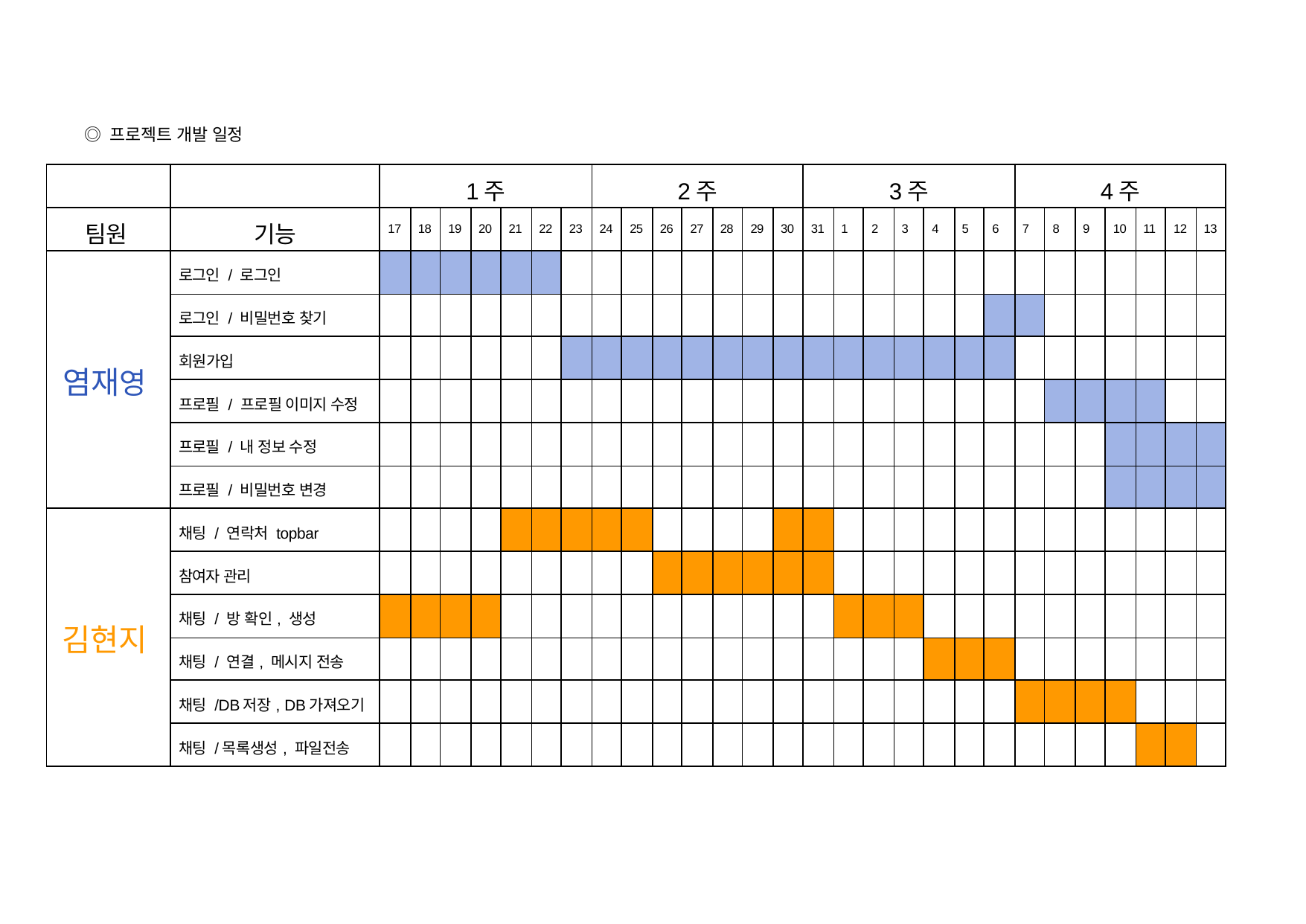

◎ 프로젝트 개발 일정
|  |  | 1주 |  |  |  |  |  |  | 2주 |  |  |  |  |  |  | 3주 |  |  |  |  |  |  | 4주 |  |  |  |  |  |  |
| --- | --- | --- | --- | --- | --- | --- | --- | --- | --- | --- | --- | --- | --- | --- | --- | --- | --- | --- | --- | --- | --- | --- | --- | --- | --- | --- | --- | --- | --- |
| 팀원 | 기능 | 17 | 18 | 19 | 20 | 21 | 22 | 23 | 24 | 25 | 26 | 27 | 28 | 29 | 30 | 31 | 1 | 2 | 3 | 4 | 5 | 6 | 7 | 8 | 9 | 10 | 11 | 12 | 13 |
| 염재영 | 로그인 / 로그인 |  |  |  |  |  |  |  |  |  |  |  |  |  |  |  |  |  |  |  |  |  |  |  |  |  |  |  |  |
|  | 로그인 / 비밀번호 찾기 |  |  |  |  |  |  |  |  |  |  |  |  |  |  |  |  |  |  |  |  |  |  |  |  |  |  |  |  |
|  | 회원가입 |  |  |  |  |  |  |  |  |  |  |  |  |  |  |  |  |  |  |  |  |  |  |  |  |  |  |  |  |
|  | 프로필 / 프로필 이미지 수정 |  |  |  |  |  |  |  |  |  |  |  |  |  |  |  |  |  |  |  |  |  |  |  |  |  |  |  |  |
|  | 프로필 / 내 정보 수정 |  |  |  |  |  |  |  |  |  |  |  |  |  |  |  |  |  |  |  |  |  |  |  |  |  |  |  |  |
|  | 프로필 / 비밀번호 변경 |  |  |  |  |  |  |  |  |  |  |  |  |  |  |  |  |  |  |  |  |  |  |  |  |  |  |  |  |
| 김현지 | 채팅 / 연락처 topbar |  |  |  |  |  |  |  |  |  |  |  |  |  |  |  |  |  |  |  |  |  |  |  |  |  |  |  |  |
|  | 참여자 관리 |  |  |  |  |  |  |  |  |  |  |  |  |  |  |  |  |  |  |  |  |  |  |  |  |  |  |  |  |
|  | 채팅 / 방 확인, 생성 |  |  |  |  |  |  |  |  |  |  |  |  |  |  |  |  |  |  |  |  |  |  |  |  |  |  |  |  |
|  | 채팅 / 연결, 메시지 전송 |  |  |  |  |  |  |  |  |  |  |  |  |  |  |  |  |  |  |  |  |  |  |  |  |  |  |  |  |
|  | 채팅 /DB저장, DB가져오기 |  |  |  |  |  |  |  |  |  |  |  |  |  |  |  |  |  |  |  |  |  |  |  |  |  |  |  |  |
|  | 채팅 /목록생성, 파일전송 |  |  |  |  |  |  |  |  |  |  |  |  |  |  |  |  |  |  |  |  |  |  |  |  |  |  |  |  |